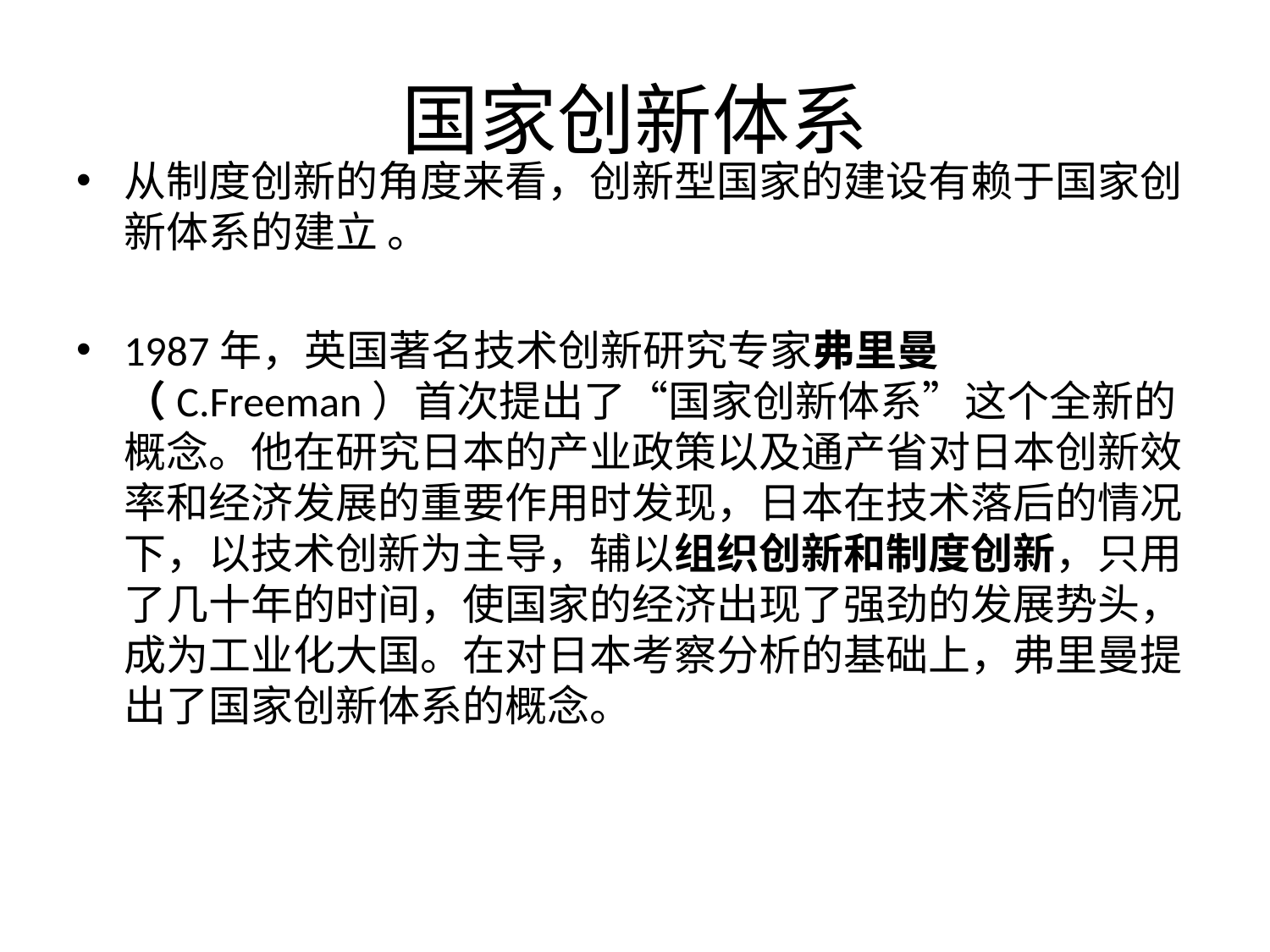

国家创新体系
从制度创新的角度来看，创新型国家的建设有赖于国家创新体系的建立 。

1987年，英国著名技术创新研究专家弗里曼（C.Freeman）首次提出了“国家创新体系”这个全新的概念。他在研究日本的产业政策以及通产省对日本创新效率和经济发展的重要作用时发现，日本在技术落后的情况下，以技术创新为主导，辅以组织创新和制度创新，只用了几十年的时间，使国家的经济出现了强劲的发展势头，成为工业化大国。在对日本考察分析的基础上，弗里曼提出了国家创新体系的概念。